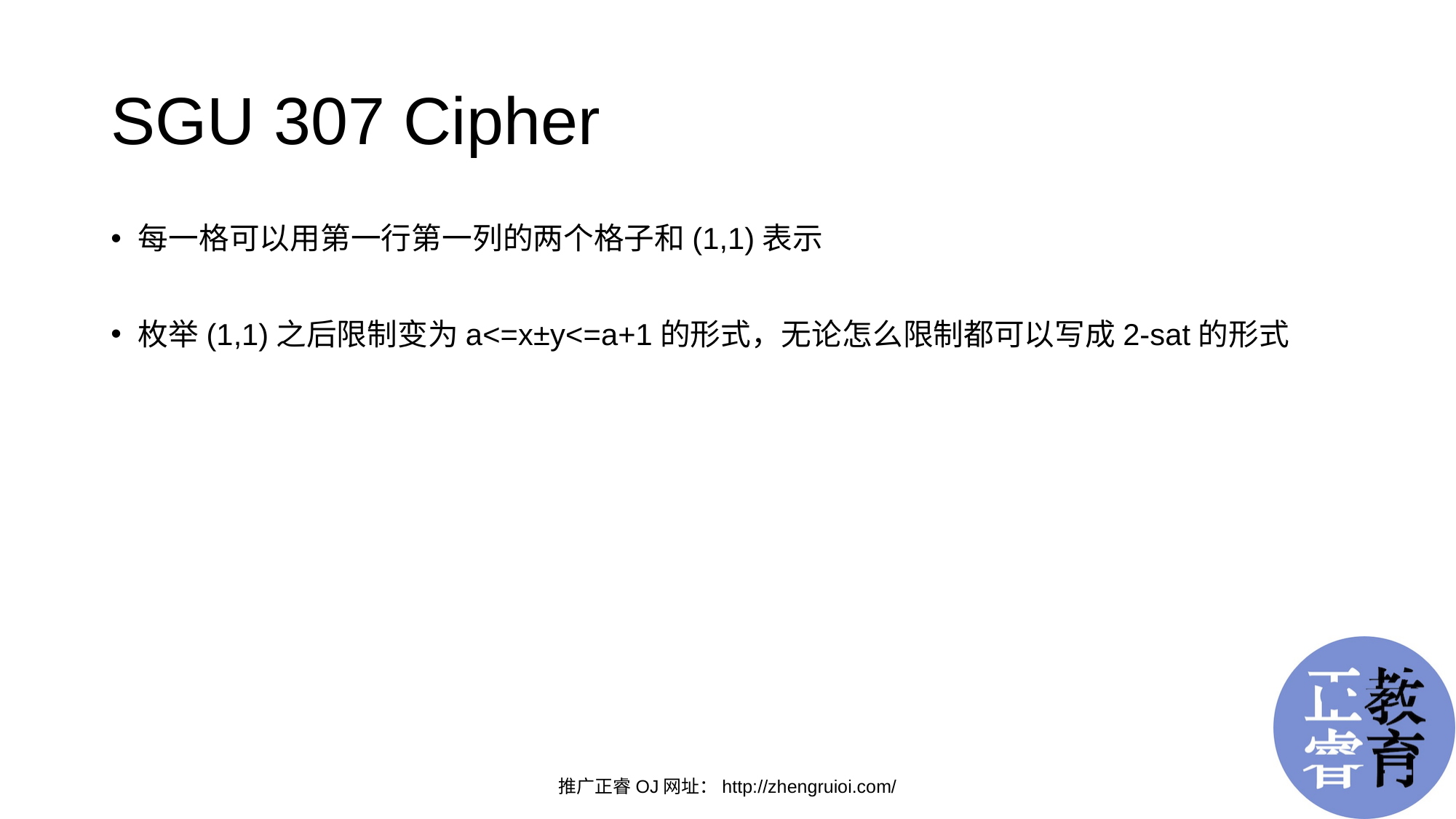

# SGU 307 Cipher
每一格可以用第一行第一列的两个格子和(1,1)表示

枚举(1,1)之后限制变为a<=x±y<=a+1的形式，无论怎么限制都可以写成2-sat的形式